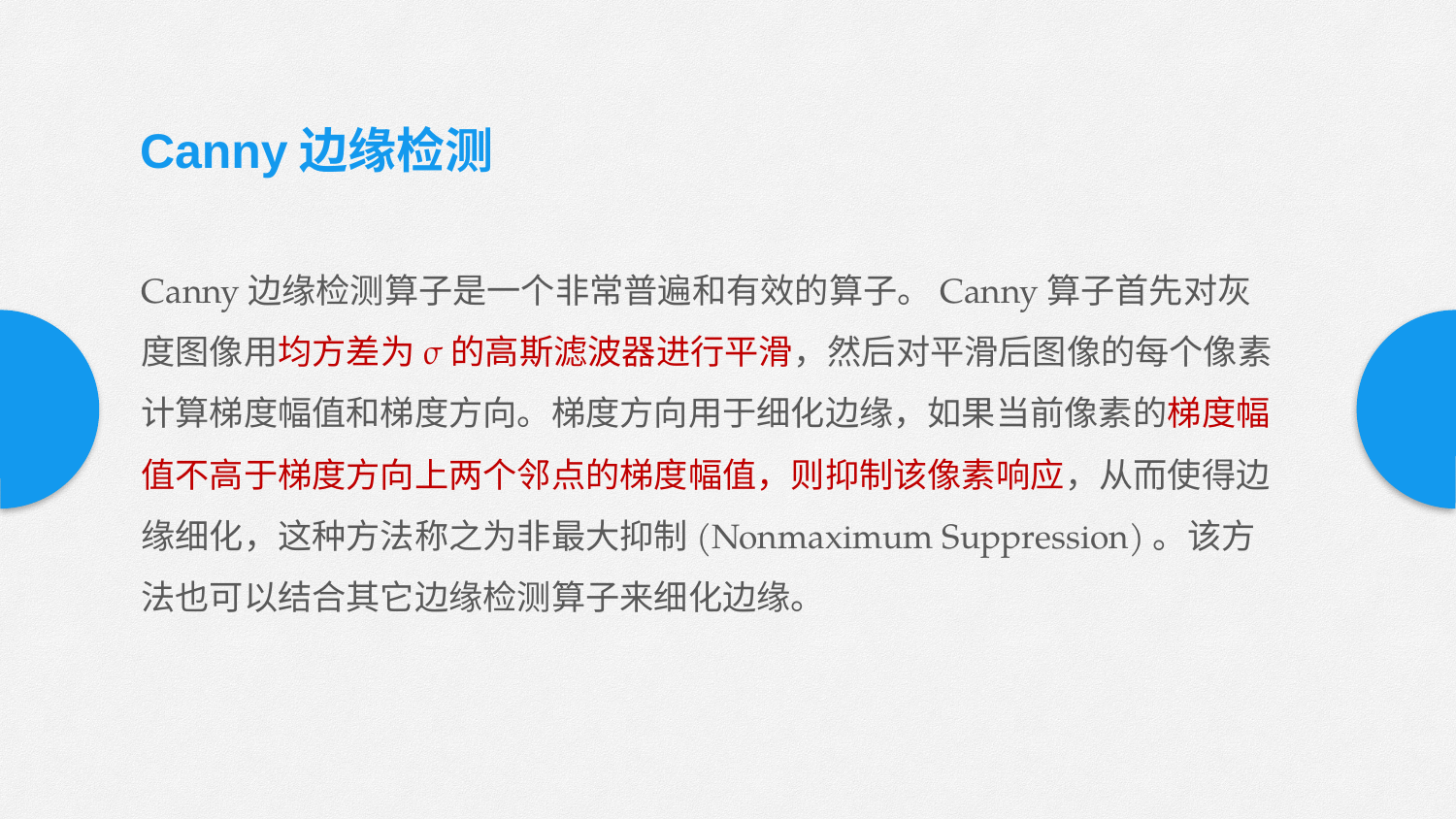

Canny边缘检测
Canny边缘检测算子是一个非常普遍和有效的算子。Canny算子首先对灰度图像用均方差为σ的高斯滤波器进行平滑，然后对平滑后图像的每个像素计算梯度幅值和梯度方向。梯度方向用于细化边缘，如果当前像素的梯度幅值不高于梯度方向上两个邻点的梯度幅值，则抑制该像素响应，从而使得边缘细化，这种方法称之为非最大抑制(Nonmaximum Suppression)。该方法也可以结合其它边缘检测算子来细化边缘。